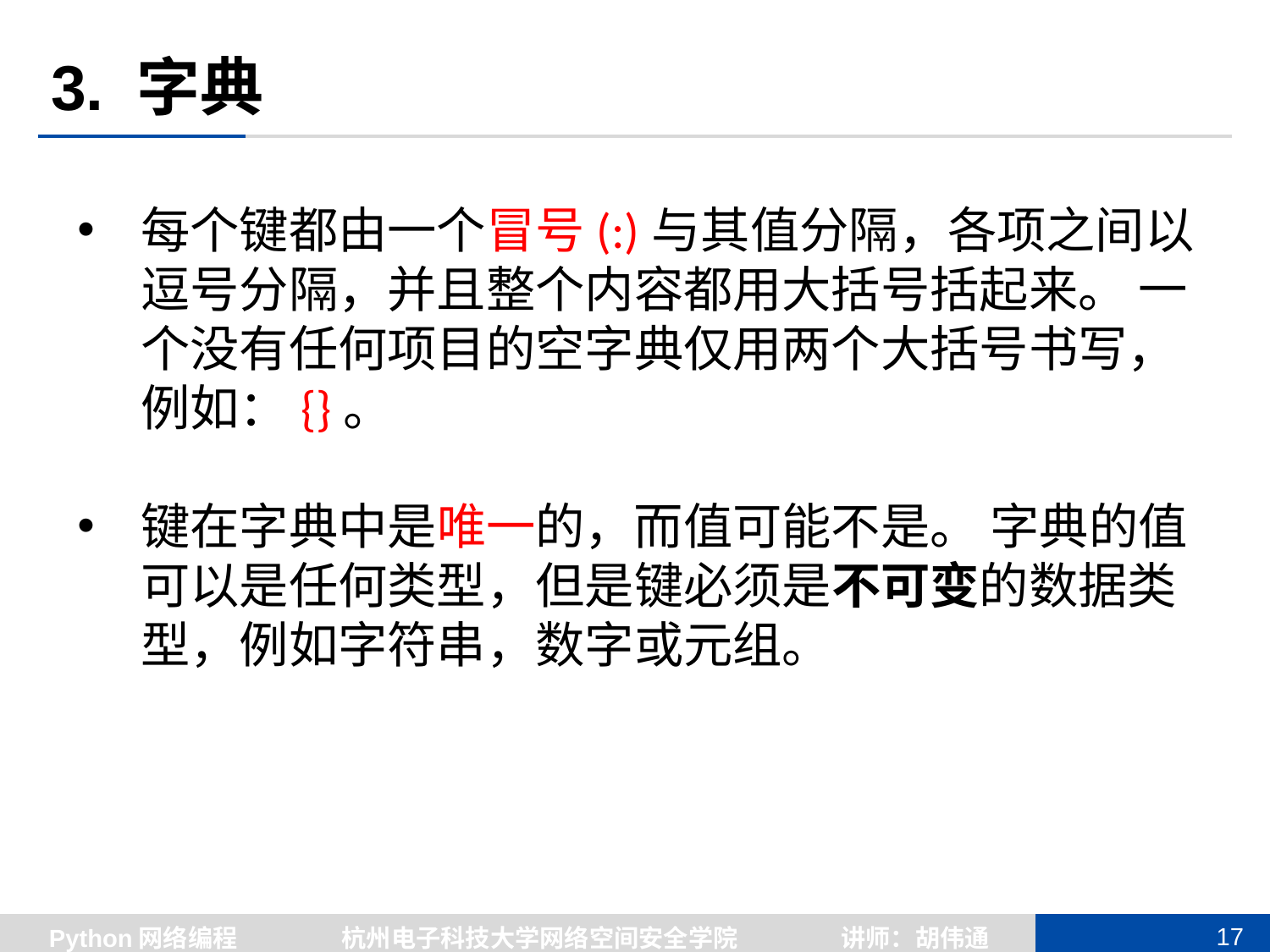

# 3. 字典
每个键都由一个冒号(:)与其值分隔，各项之间以逗号分隔，并且整个内容都用大括号括起来。 一个没有任何项目的空字典仅用两个大括号书写，例如：{}。

键在字典中是唯一的，而值可能不是。 字典的值可以是任何类型，但是键必须是不可变的数据类型，例如字符串，数字或元组。